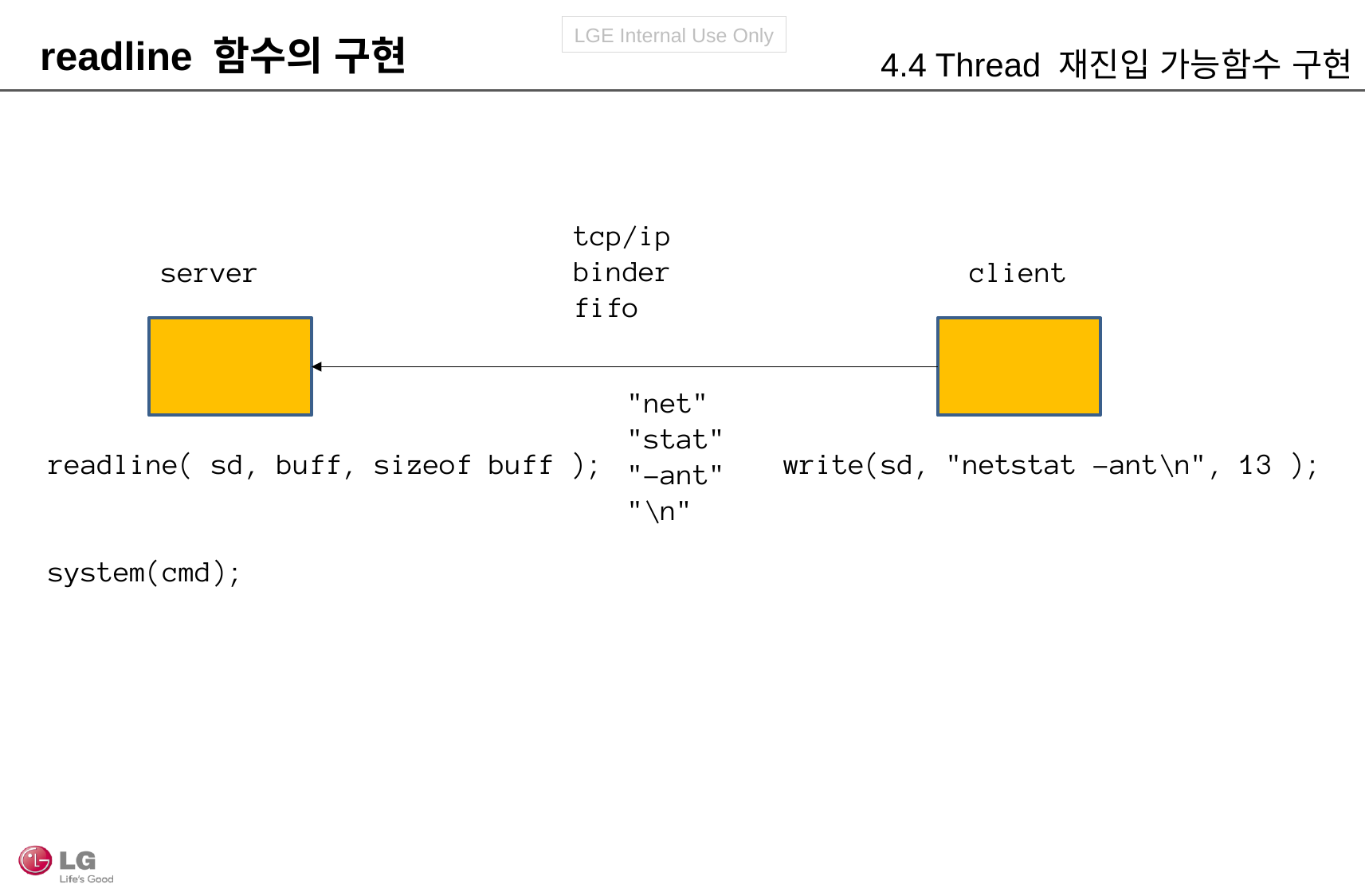

readline 함수의 구현
4.4 Thread 재진입 가능함수 구현

tcp/ip
binder
fifo
server
client

"net"
"stat"
"-ant"
"\n"
readline( sd, buff, sizeof buff );

system(cmd);

write(sd, "netstat -ant\n", 13 );